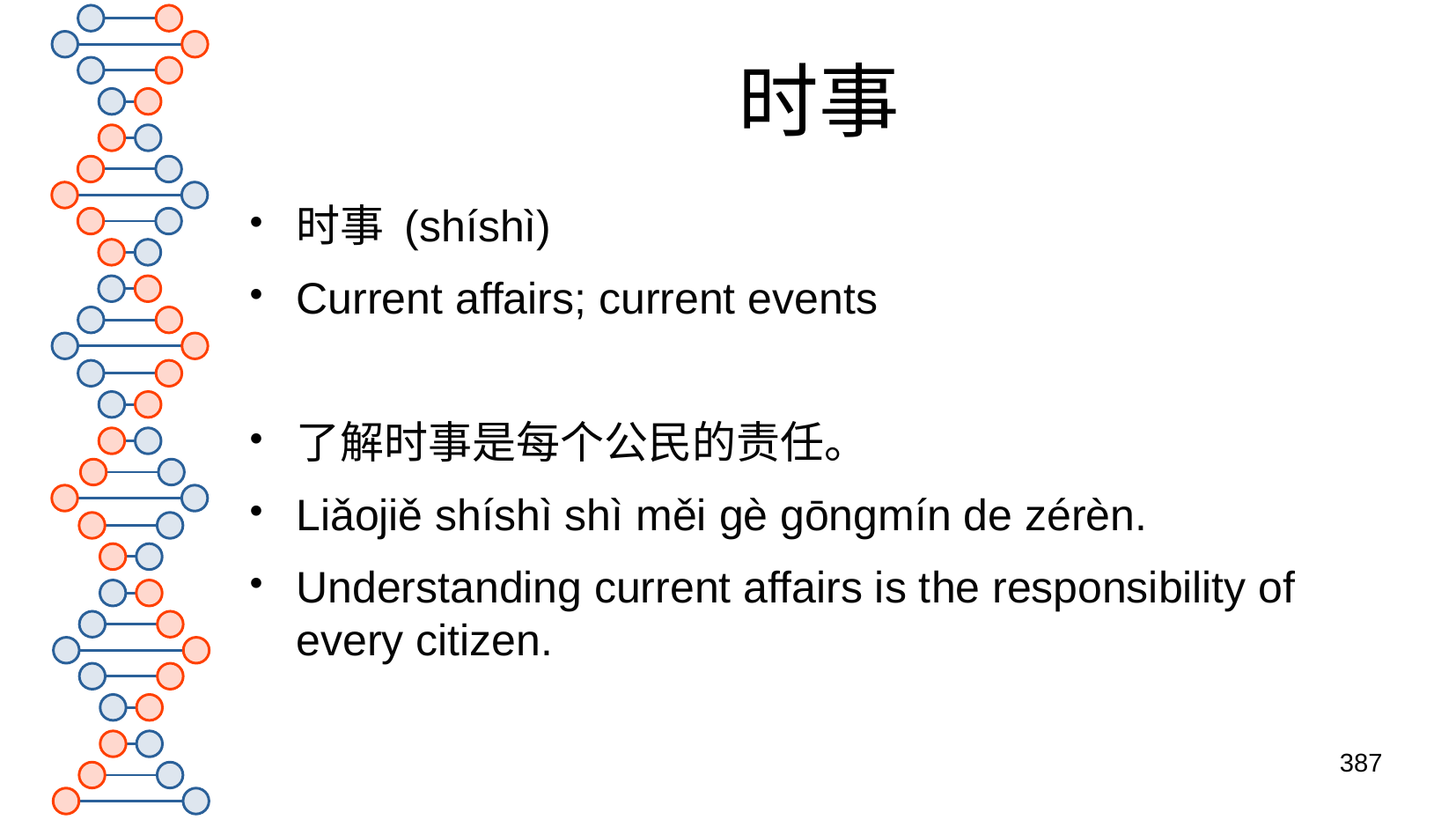

# 时事
时事 (shíshì)
Current affairs; current events

了解时事是每个公民的责任。
Liǎojiě shíshì shì měi gè gōngmín de zérèn.
Understanding current affairs is the responsibility of every citizen.

387